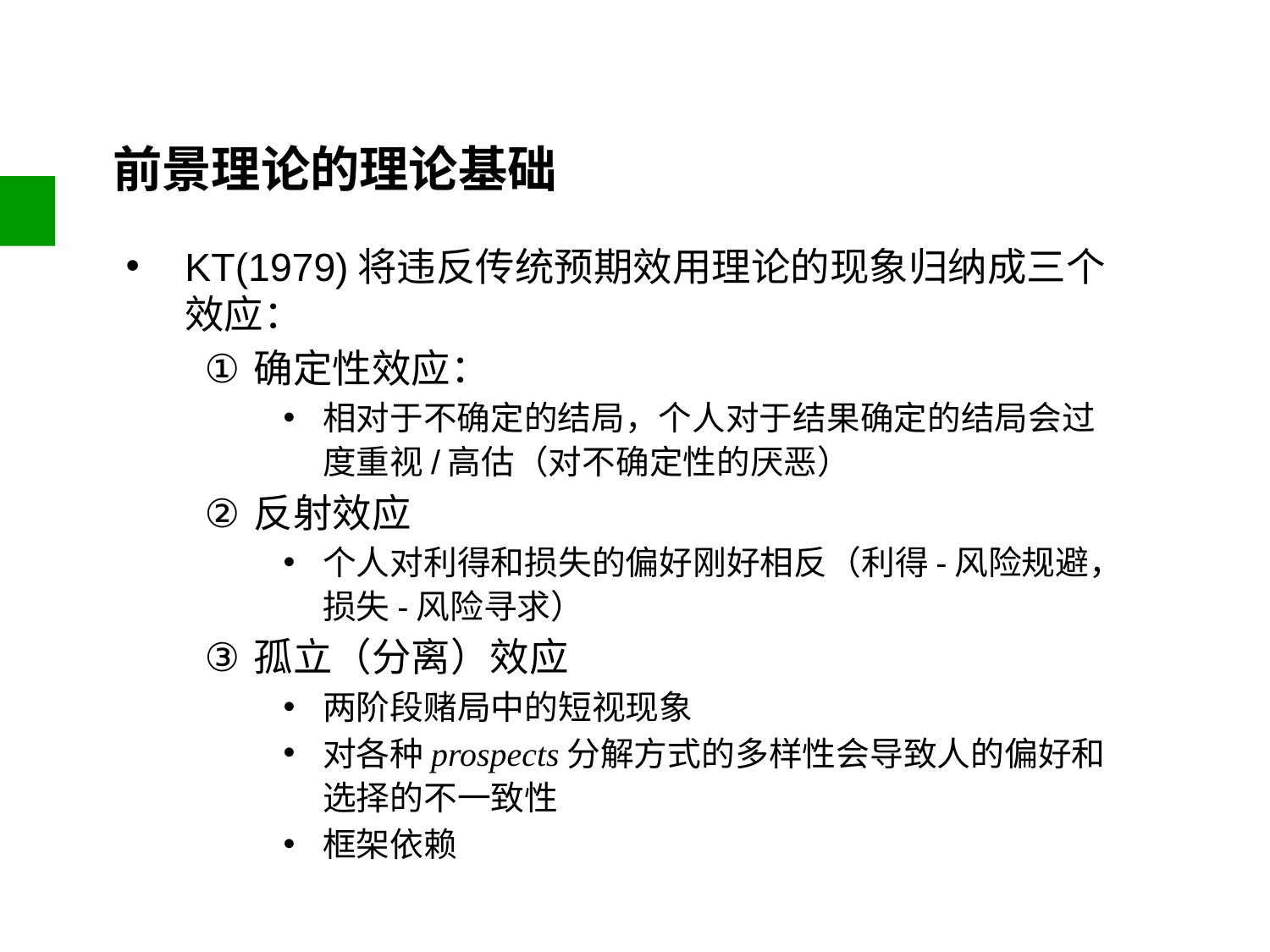

# 前景理论的理论基础

KT(1979)将违反传统预期效用理论的现象归纳成三个效应：
确定性效应：
相对于不确定的结局，个人对于结果确定的结局会过度重视/高估（对不确定性的厌恶）
反射效应
个人对利得和损失的偏好刚好相反（利得-风险规避，损失-风险寻求）
孤立（分离）效应
两阶段赌局中的短视现象
对各种prospects分解方式的多样性会导致人的偏好和选择的不一致性
框架依赖
5